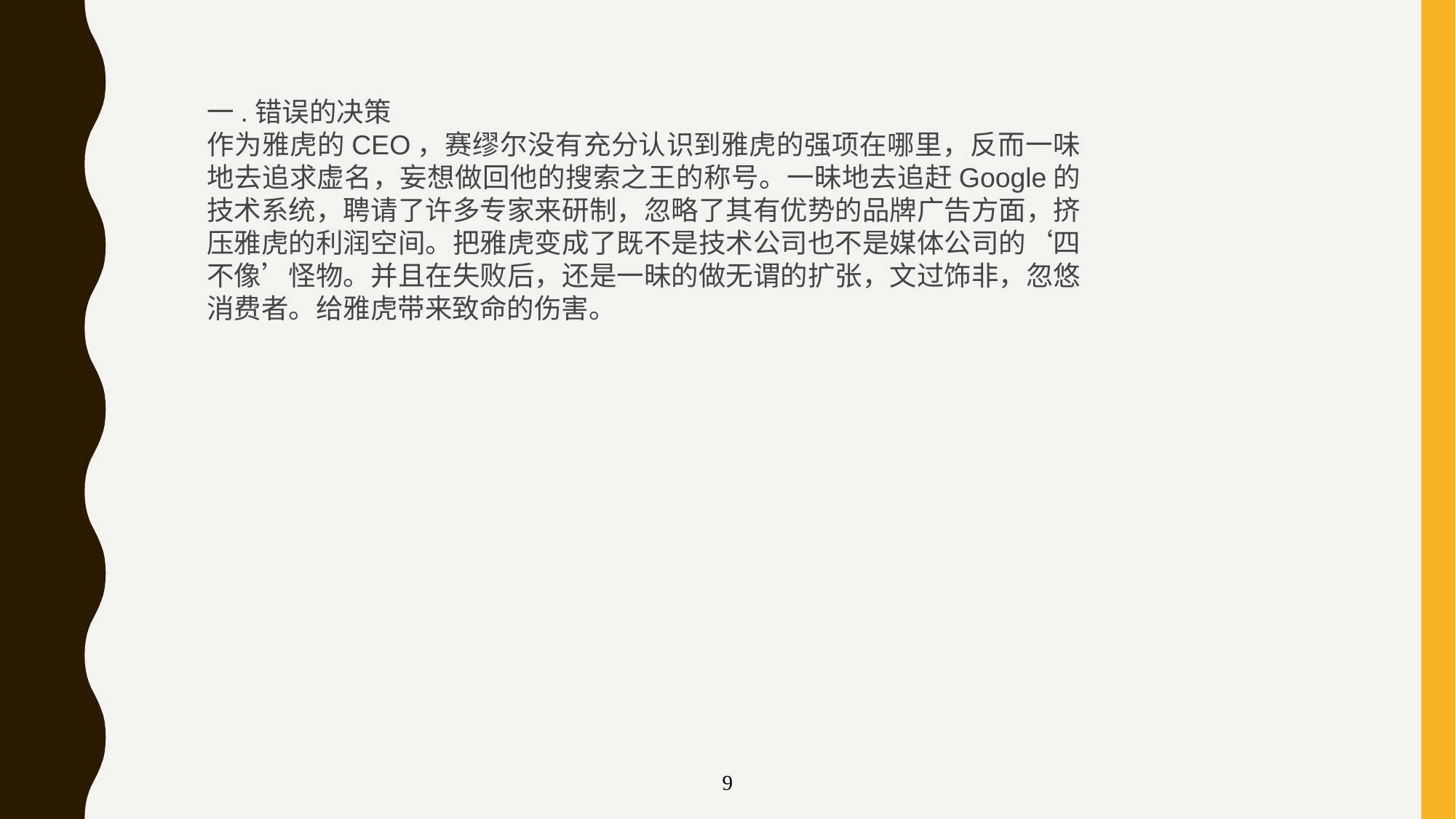

一.错误的决策
作为雅虎的CEO，赛缪尔没有充分认识到雅虎的强项在哪里，反而一味地去追求虚名，妄想做回他的搜索之王的称号。一昧地去追赶Google的技术系统，聘请了许多专家来研制，忽略了其有优势的品牌广告方面，挤压雅虎的利润空间。把雅虎变成了既不是技术公司也不是媒体公司的‘四不像’怪物。并且在失败后，还是一昧的做无谓的扩张，文过饰非，忽悠消费者。给雅虎带来致命的伤害。
9